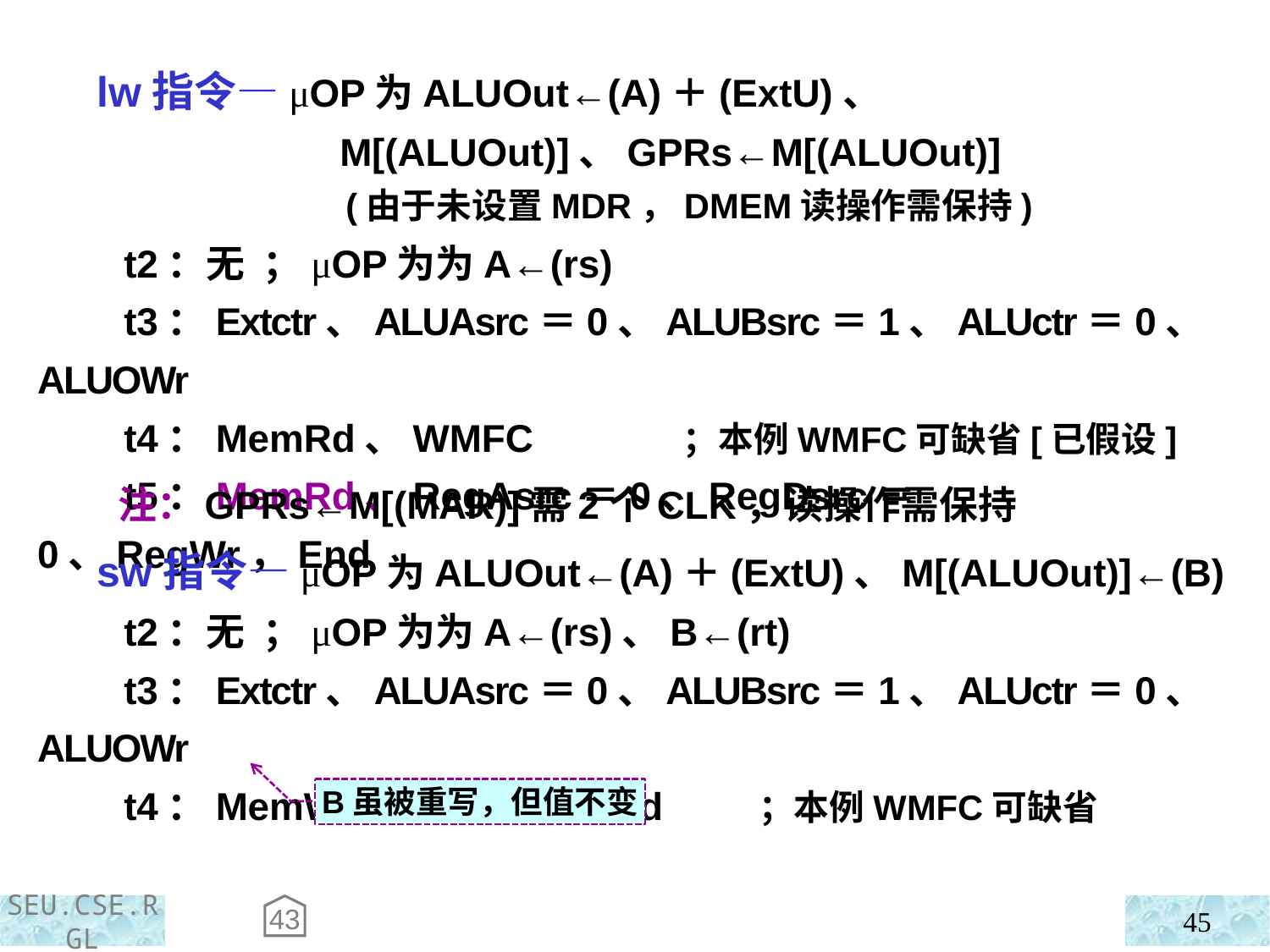

lw指令—μOP为ALUOut←(A)＋(ExtU)、
                            M[(ALUOut)]、GPRs←M[(ALUOut)]
                          (由于未设置MDR，DMEM读操作需保持)
        t2：无  ；μOP为为A←(rs)
        t3：Extctr、ALUAsrc＝0、ALUBsrc＝1、ALUctr＝0、ALUOWr
        t4：MemRd、WMFC             ；本例WMFC可缺省[已假设]
        t5：MemRd、RegAsrc＝0、RegDsrc＝0、RegWr，End
        注：GPRs←M[(MAR)]需2个CLK，读操作需保持
     sw指令—μOP为ALUOut←(A)＋(ExtU)、M[(ALUOut)]←(B)
        t2：无  ；μOP为为A←(rs)、B←(rt)
        t3：Extctr、ALUAsrc＝0、ALUBsrc＝1、ALUctr＝0、ALUOWr
        t4：MemWr、WMFC，End        ；本例WMFC可缺省
B虽被重写，但值不变
43
45